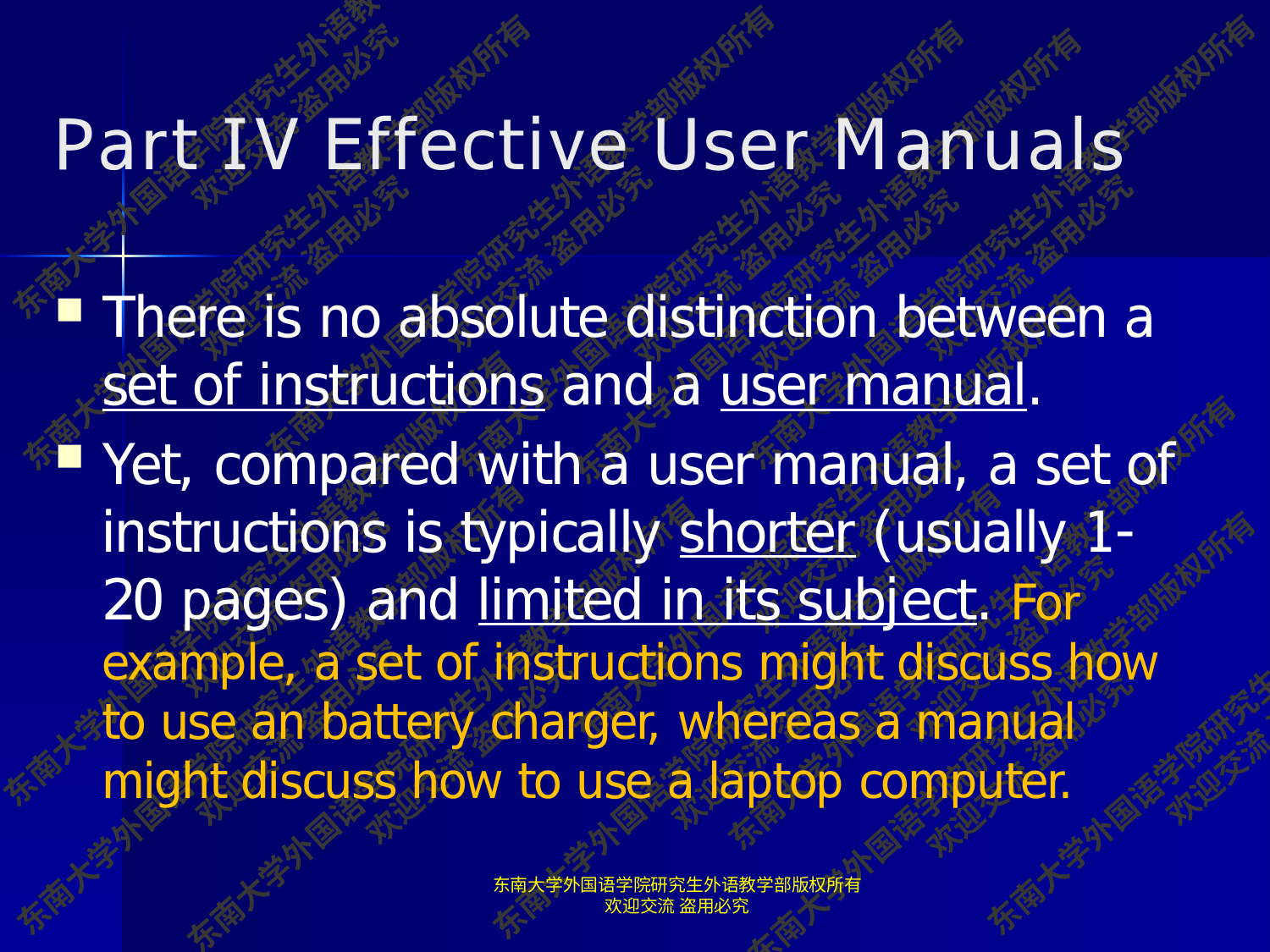

# Part IV Effective User Manuals
There is no absolute distinction between a set of instructions and a user manual.
Yet, compared with a user manual, a set of instructions is typically shorter (usually 1-20 pages) and limited in its subject. For example, a set of instructions might discuss how to use an battery charger, whereas a manual might discuss how to use a laptop computer.

东南大学外国语学院研究生外语教学部版权所有 欢迎交流 盗用必究